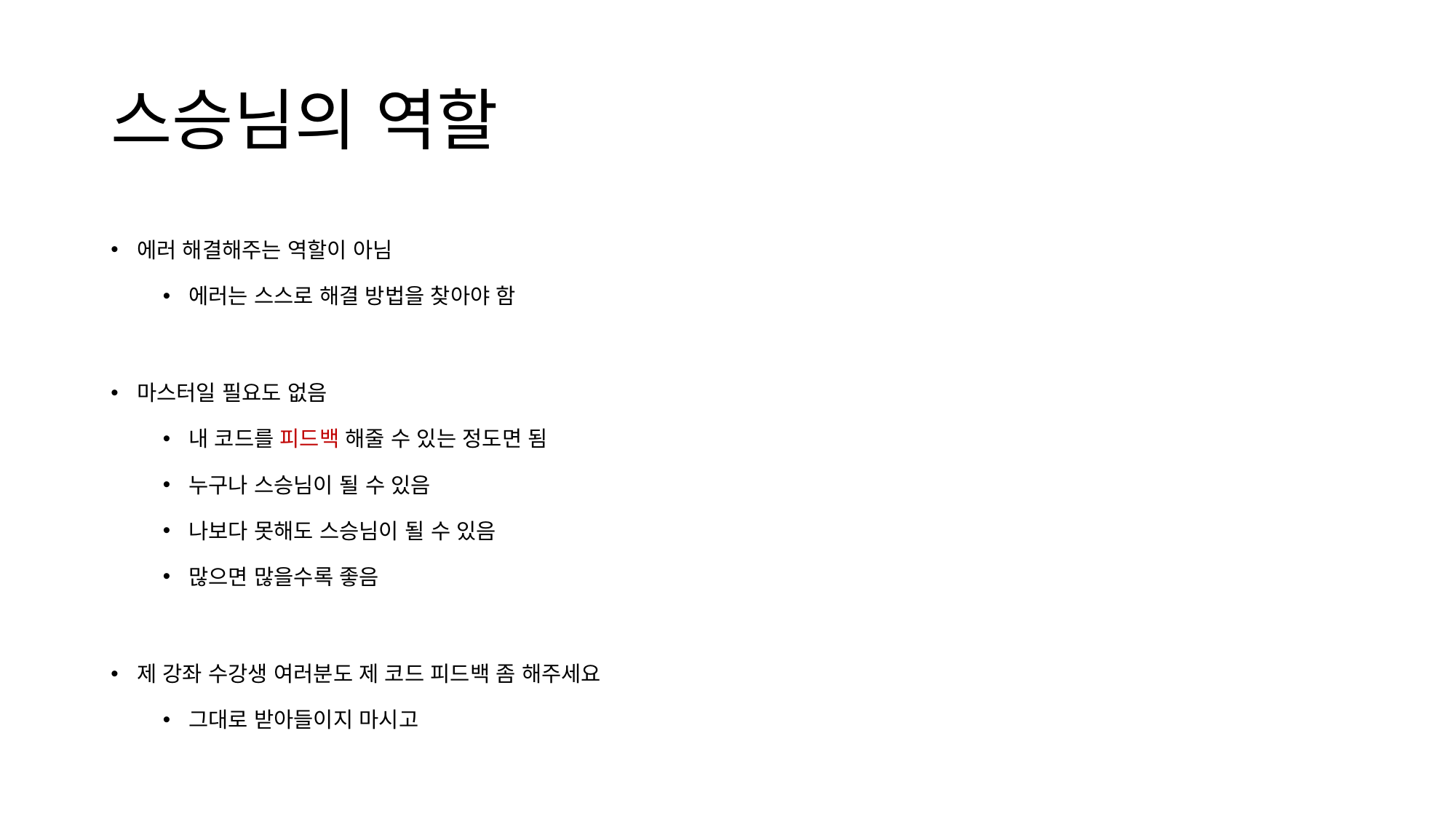

# 스승님의 역할
에러 해결해주는 역할이 아님
에러는 스스로 해결 방법을 찾아야 함

마스터일 필요도 없음
내 코드를 피드백 해줄 수 있는 정도면 됨
누구나 스승님이 될 수 있음
나보다 못해도 스승님이 될 수 있음
많으면 많을수록 좋음

제 강좌 수강생 여러분도 제 코드 피드백 좀 해주세요
그대로 받아들이지 마시고